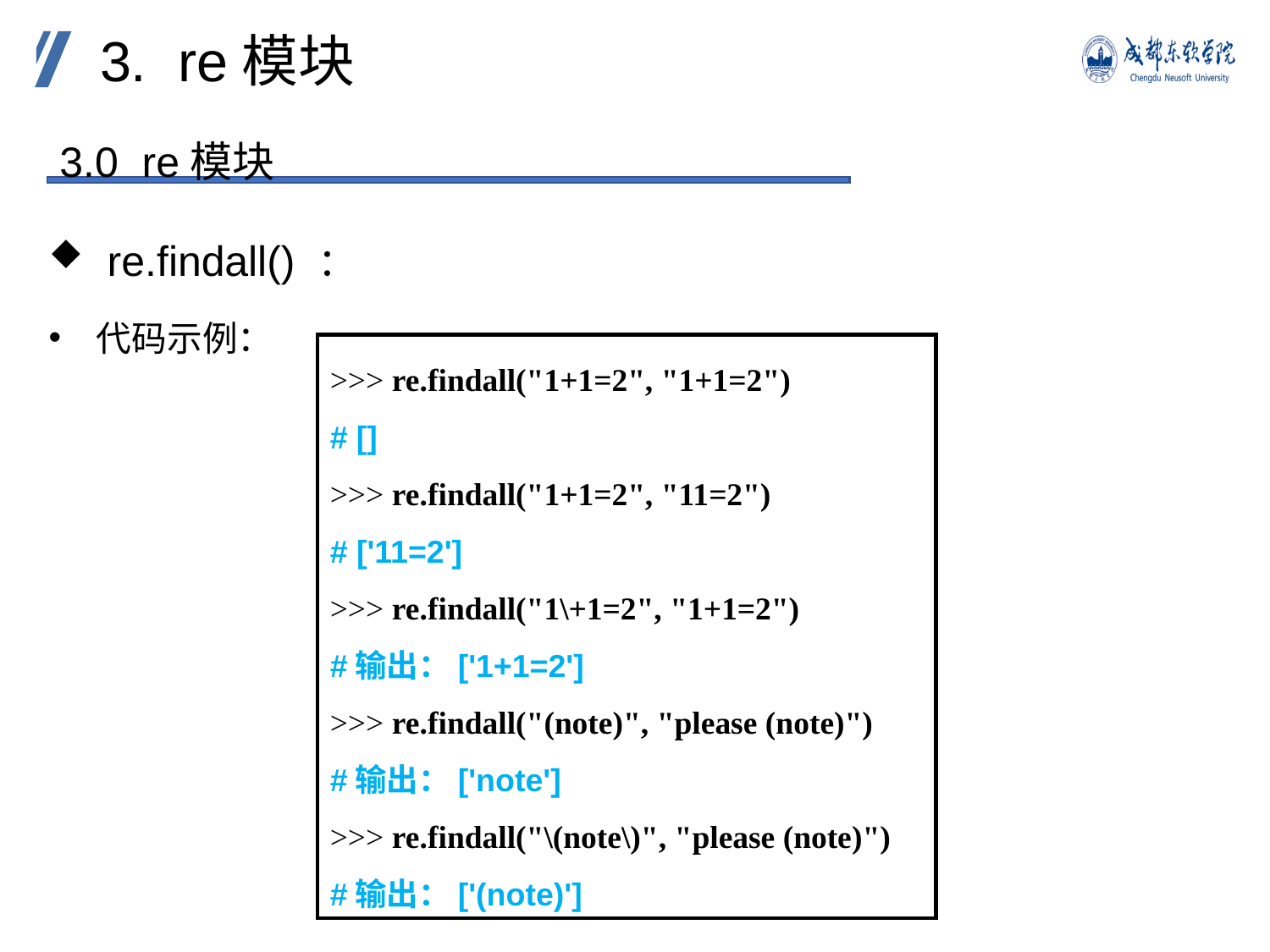

3.  re模块
3.0  re模块

 re.findall() ：
代码示例：
>>> re.findall("1+1=2", "1+1=2")
# []
>>> re.findall("1+1=2", "11=2")
# ['11=2']
>>> re.findall("1\+1=2", "1+1=2")
#输出：['1+1=2']
>>> re.findall("(note)", "please (note)")
#输出：['note']
>>> re.findall("\(note\)", "please (note)")
#输出：['(note)']